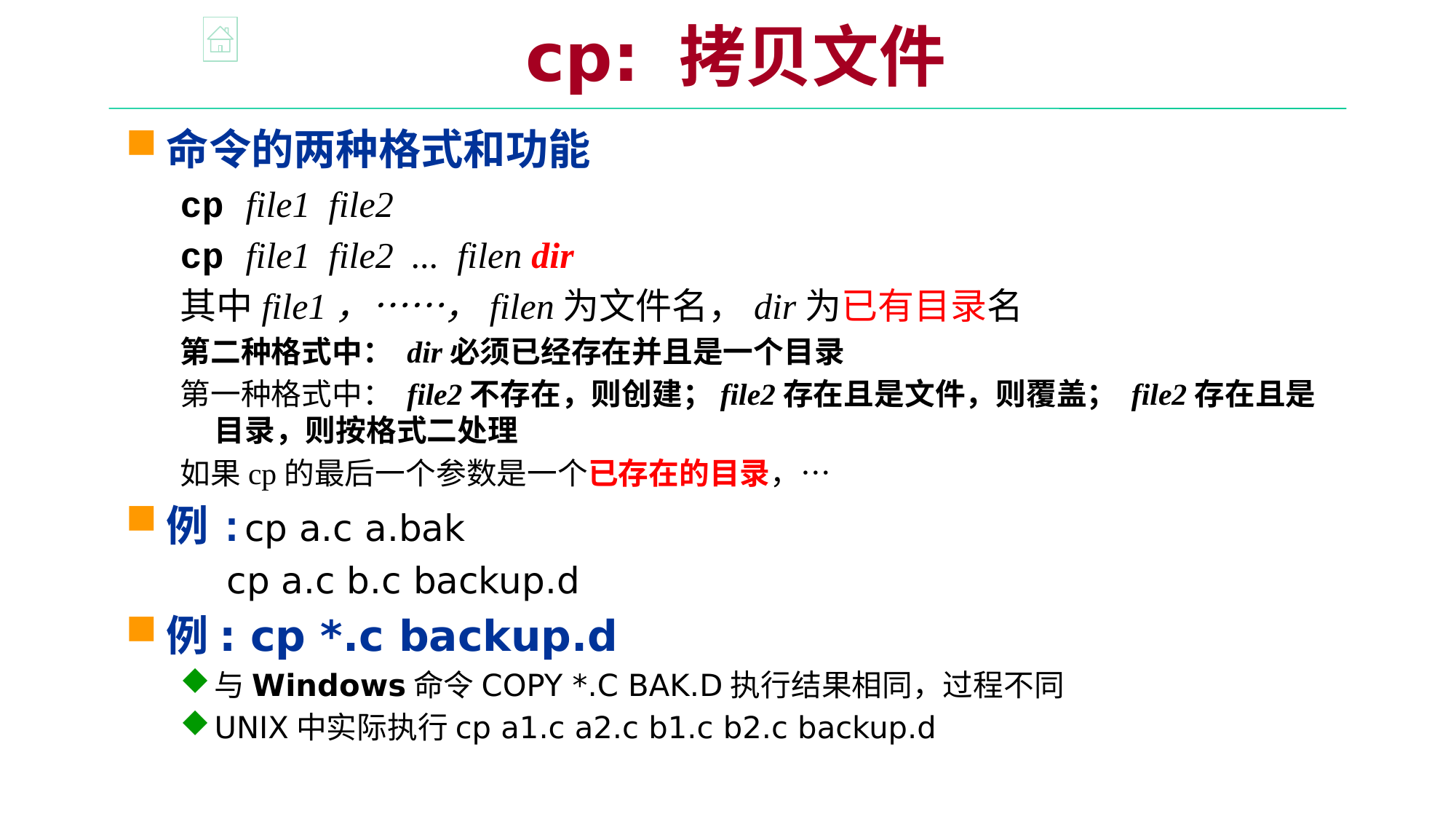

cp: 拷贝文件

命令的两种格式和功能
cp file1  file2
cp file1  file2  ...  filen dir
其中file1，……，filen为文件名，dir为已有目录名
第二种格式中： dir必须已经存在并且是一个目录
第一种格式中： file2不存在，则创建；file2存在且是文件，则覆盖； file2存在且是目录，则按格式二处理
如果cp的最后一个参数是一个已存在的目录，…
例:cp a.c a.bak
    cp a.c b.c backup.d
例: cp *.c backup.d
与Windows命令COPY *.C BAK.D执行结果相同，过程不同
UNIX中实际执行cp a1.c a2.c b1.c b2.c backup.d